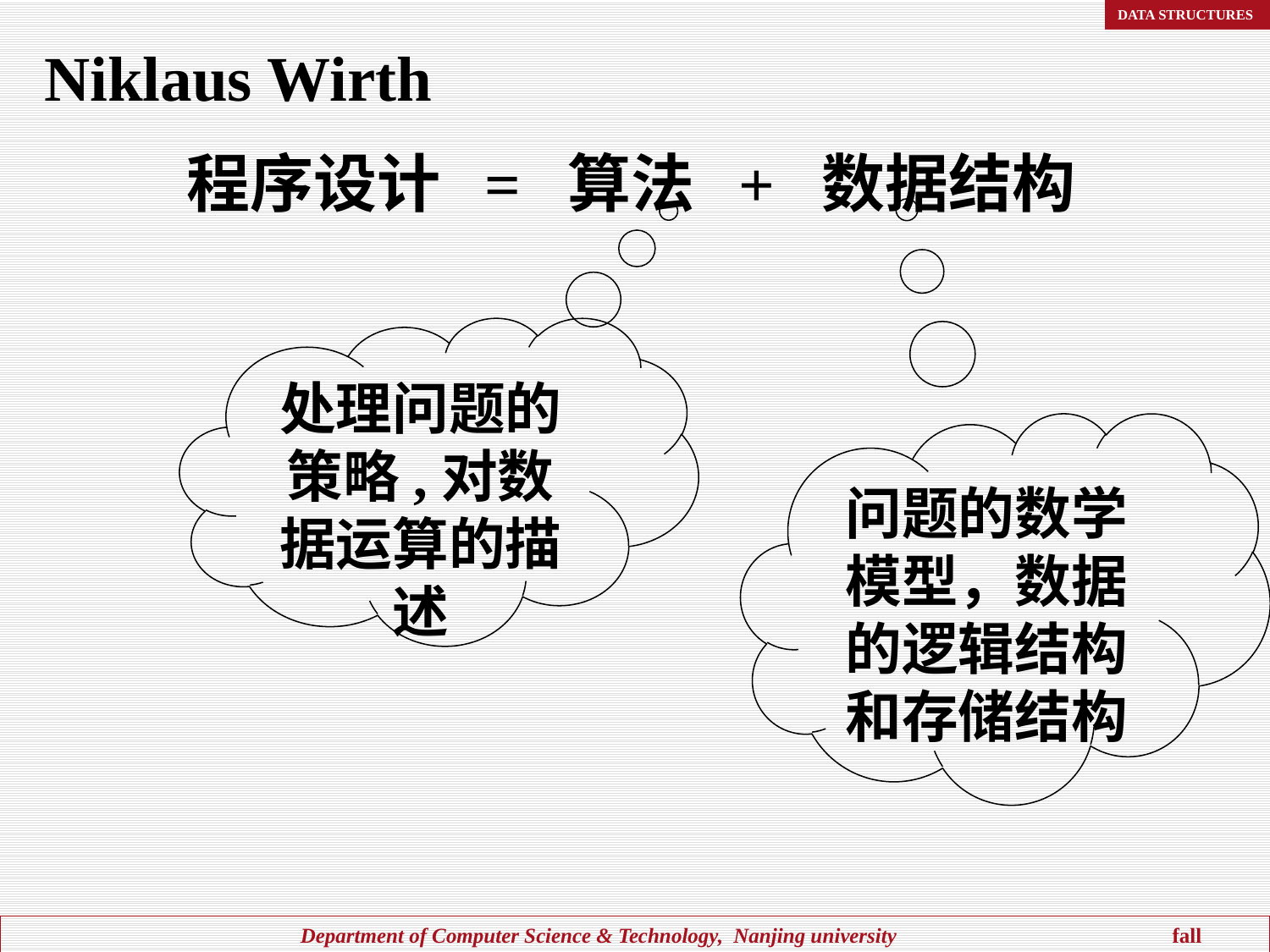

Niklaus Wirth
程序设计  =  算法  +  数据结构
处理问题的策略,对数据运算的描述
问题的数学模型，数据的逻辑结构和存储结构